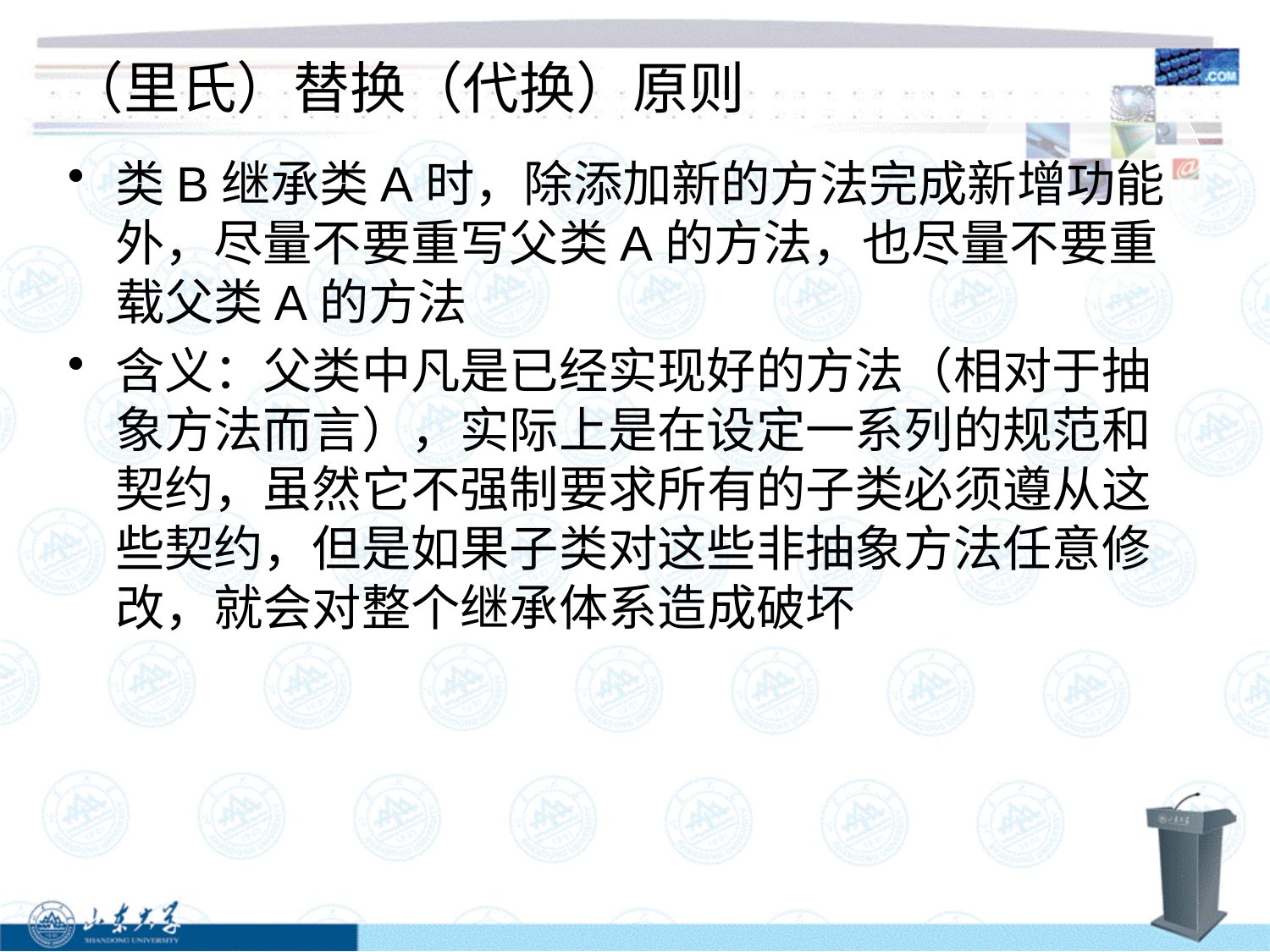

# （里氏）替换（代换）原则
类B继承类A时，除添加新的方法完成新增功能外，尽量不要重写父类A的方法，也尽量不要重载父类A的方法
含义：父类中凡是已经实现好的方法（相对于抽象方法而言），实际上是在设定一系列的规范和契约，虽然它不强制要求所有的子类必须遵从这些契约，但是如果子类对这些非抽象方法任意修改，就会对整个继承体系造成破坏